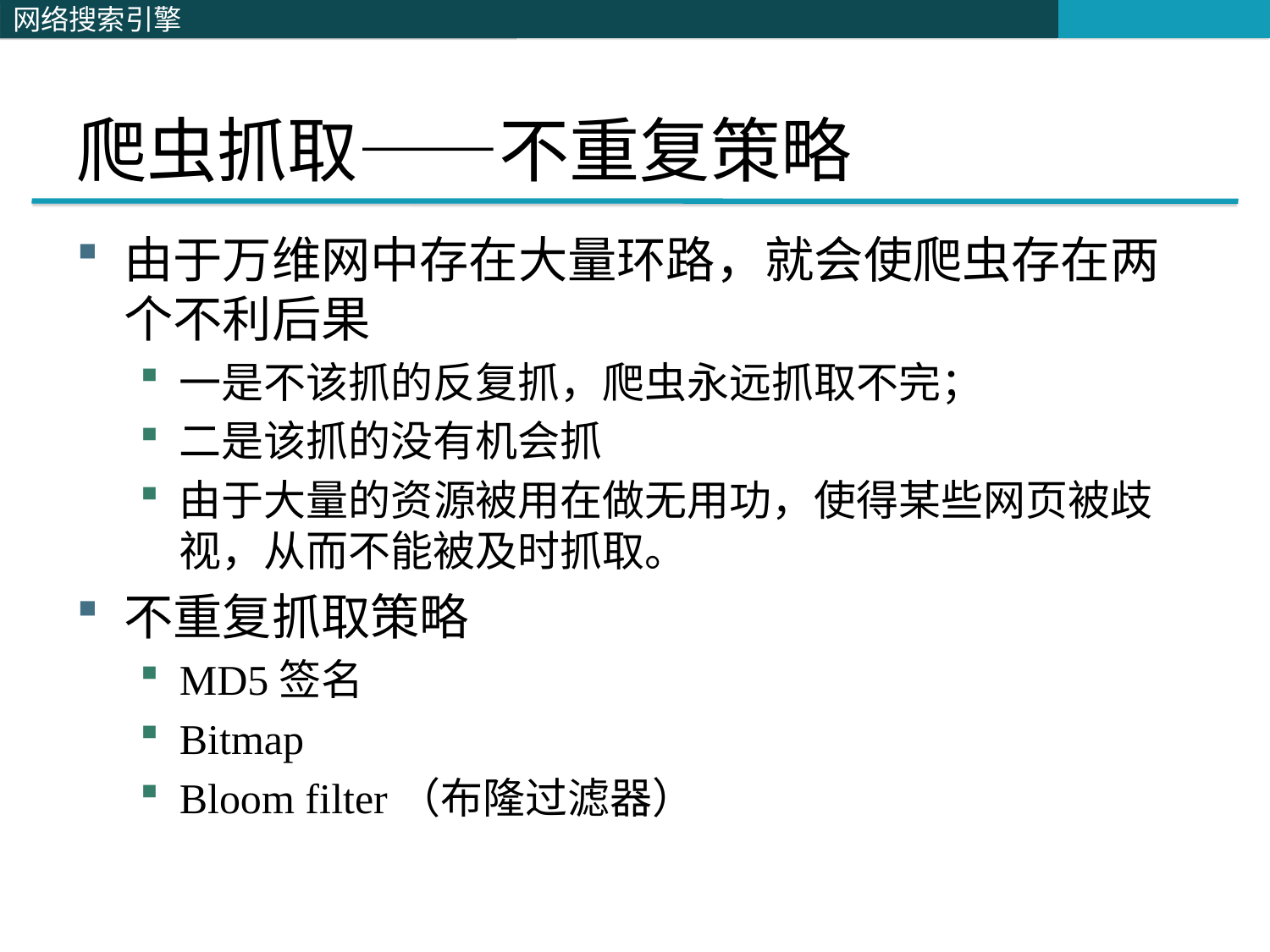

# 爬虫抓取——不重复策略
由于万维网中存在大量环路，就会使爬虫存在两个不利后果
一是不该抓的反复抓，爬虫永远抓取不完；
二是该抓的没有机会抓
由于大量的资源被用在做无用功，使得某些网页被歧视，从而不能被及时抓取。
不重复抓取策略
MD5签名
Bitmap
Bloom filter（布隆过滤器）

23